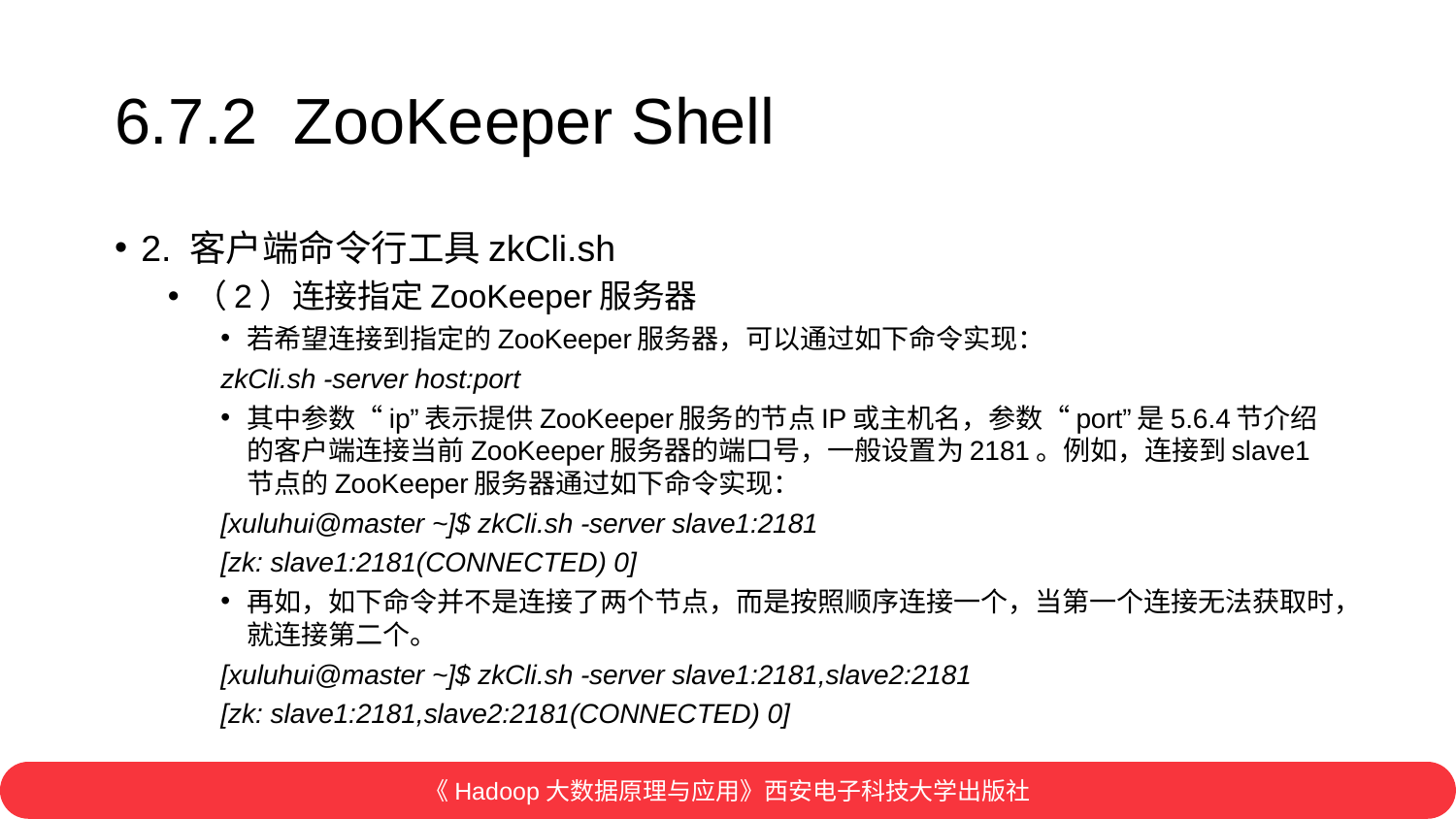

# 6.7.2  ZooKeeper Shell
2. 客户端命令行工具zkCli.sh
（2）连接指定ZooKeeper服务器
若希望连接到指定的ZooKeeper服务器，可以通过如下命令实现：
zkCli.sh -server host:port
其中参数“ip”表示提供ZooKeeper服务的节点IP或主机名，参数“port”是5.6.4节介绍的客户端连接当前ZooKeeper服务器的端口号，一般设置为2181。例如，连接到slave1节点的ZooKeeper服务器通过如下命令实现：
[xuluhui@master ~]$ zkCli.sh -server slave1:2181
[zk: slave1:2181(CONNECTED) 0]
再如，如下命令并不是连接了两个节点，而是按照顺序连接一个，当第一个连接无法获取时，就连接第二个。
[xuluhui@master ~]$ zkCli.sh -server slave1:2181,slave2:2181
[zk: slave1:2181,slave2:2181(CONNECTED) 0]